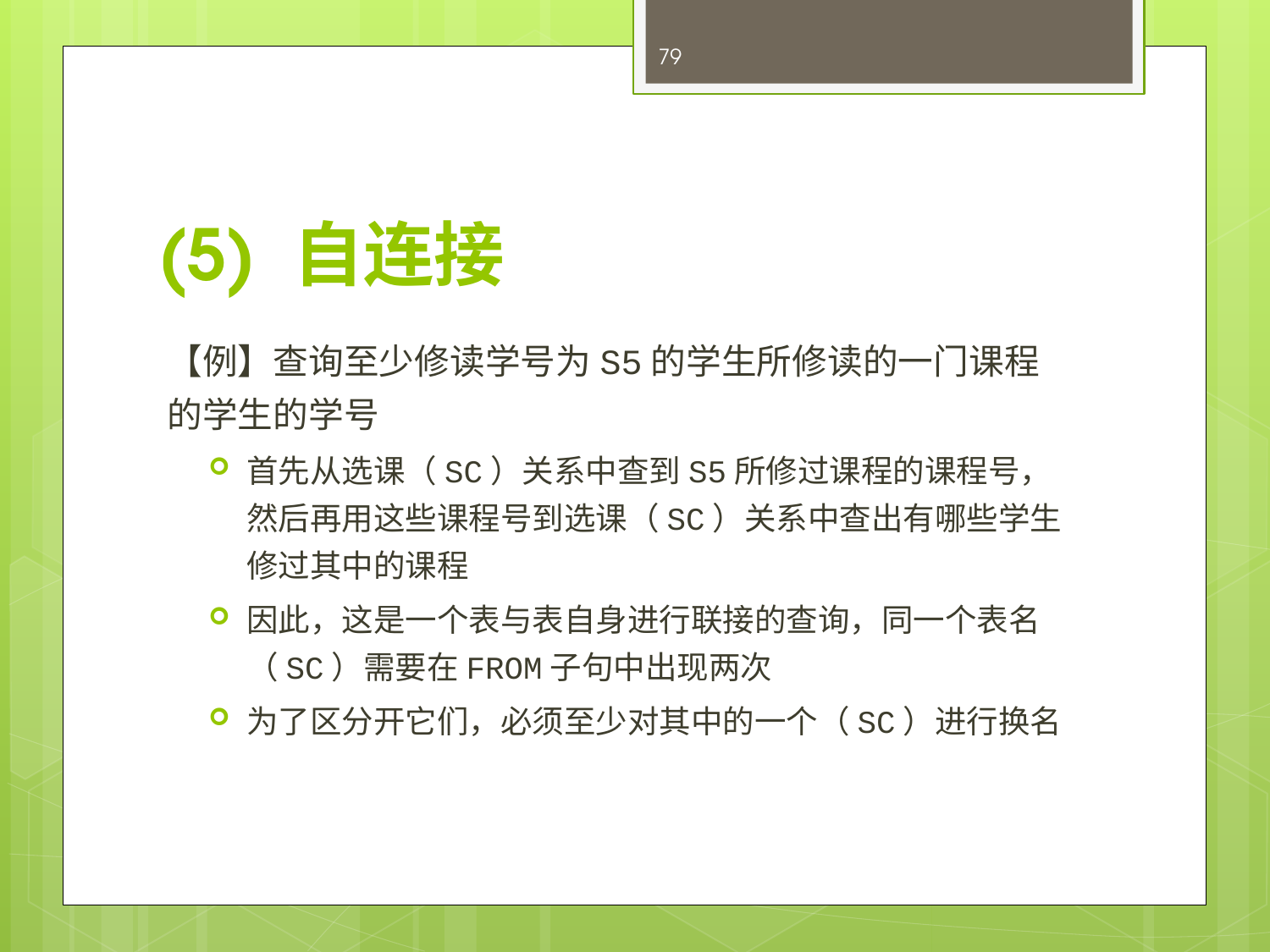

79
# (5) 自连接
【例】查询至少修读学号为S5的学生所修读的一门课程的学生的学号
首先从选课（SC）关系中查到S5所修过课程的课程号，然后再用这些课程号到选课（SC）关系中查出有哪些学生修过其中的课程
因此，这是一个表与表自身进行联接的查询，同一个表名（SC）需要在FROM子句中出现两次
为了区分开它们，必须至少对其中的一个（SC）进行换名